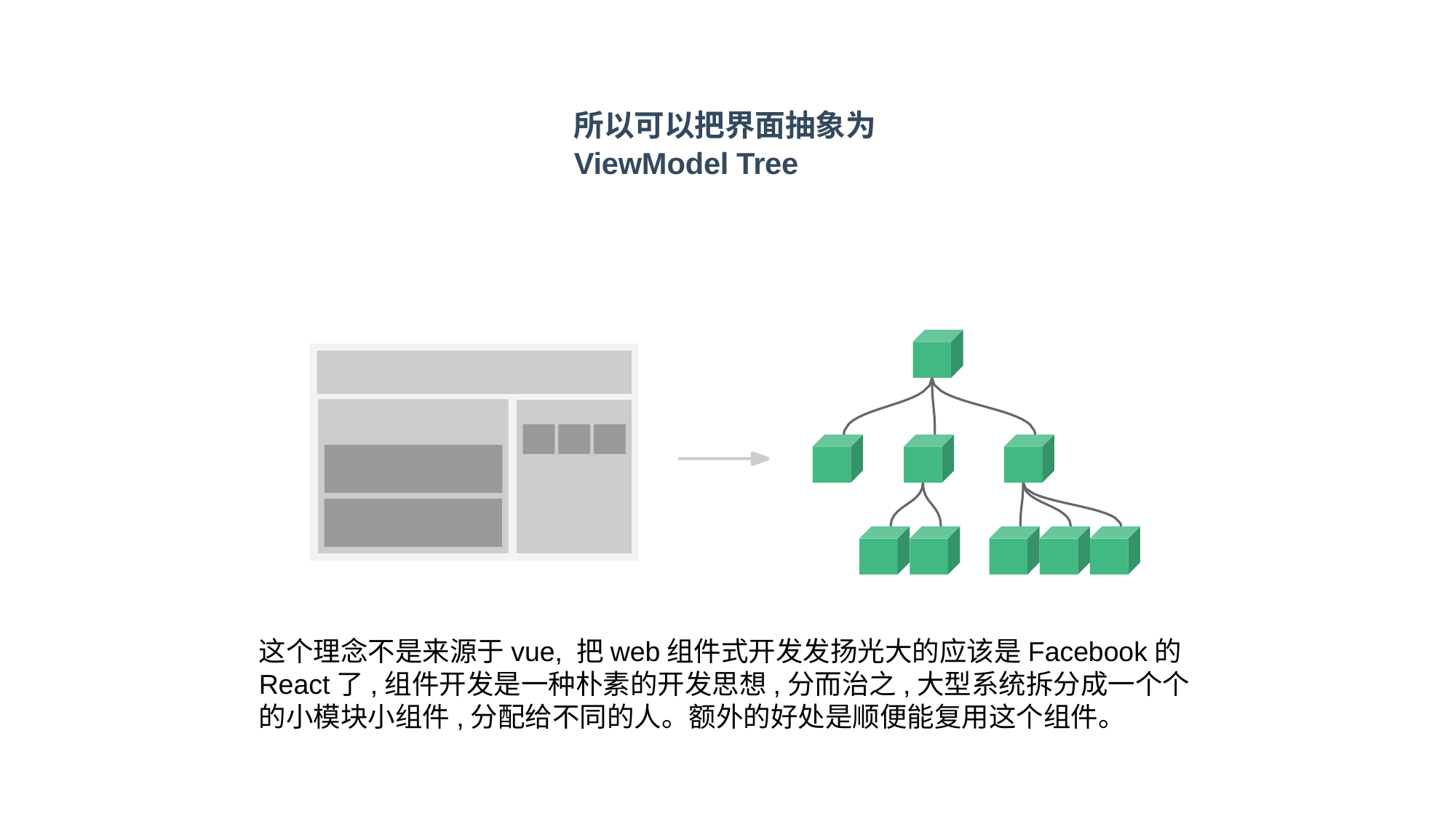

所以可以把界面抽象为
ViewModel Tree

这个理念不是来源于vue, 把web组件式开发发扬光大的应该是Facebook的React了,组件开发是一种朴素的开发思想,分而治之,大型系统拆分成一个个的小模块小组件,分配给不同的人。额外的好处是顺便能复用这个组件。